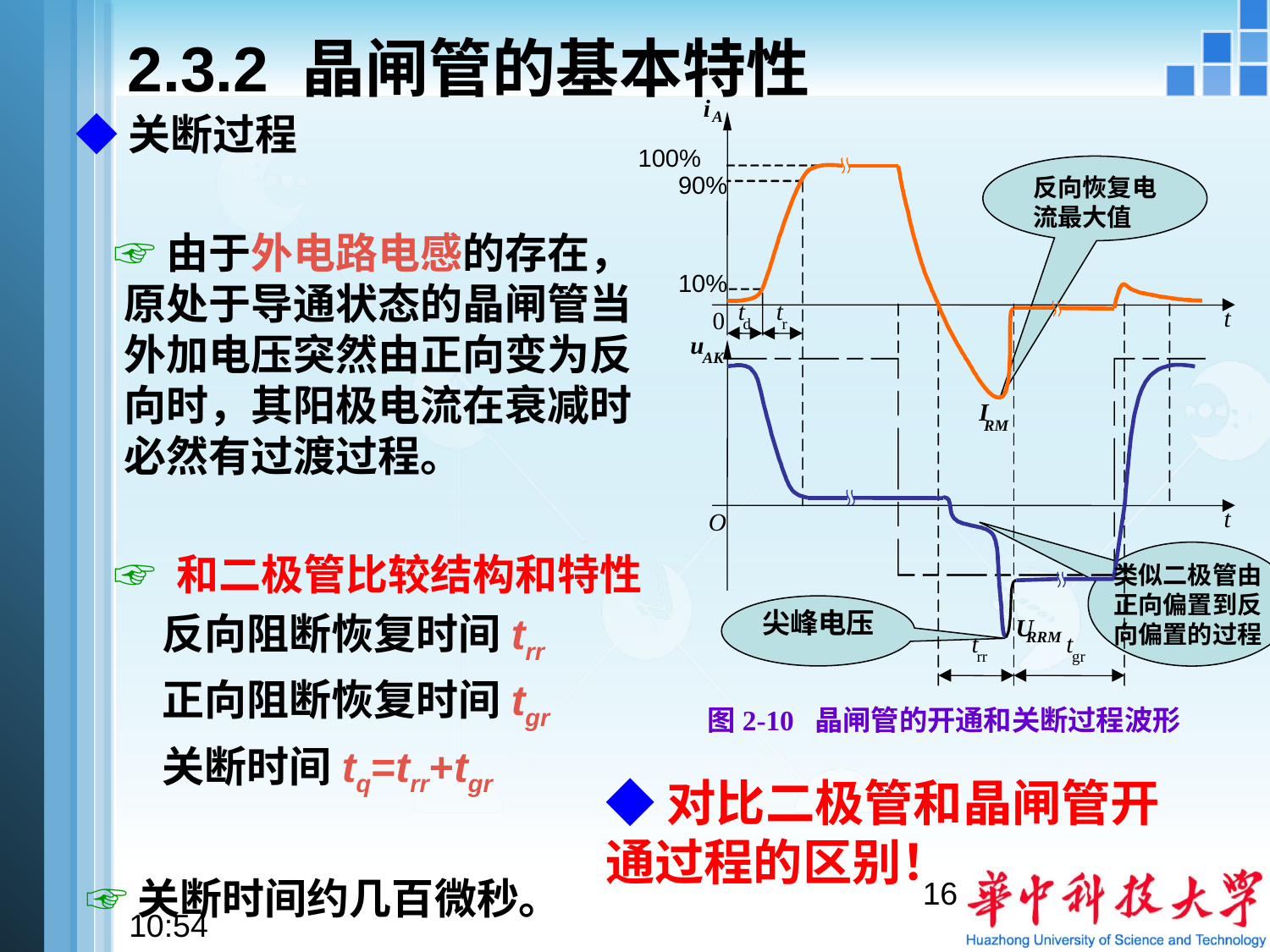

# 2.3.2 晶闸管的基本特性
i
A

反向恢复电流最大值

90%

10%

t
t

t

0
d
r

u

AK

I
RM

t
O

尖峰电压
U
RRM
t
t
rr
gr

◆关断过程

    ☞由于外电路电感的存在，原处于导通状态的晶闸管当外加电压突然由正向变为反向时，其阳极电流在衰减时必然有过渡过程。

    ☞ 和二极管比较结构和特性
	   反向阻断恢复时间trr
        正向阻断恢复时间tgr
        关断时间tq=trr+tgr

 ☞关断时间约几百微秒。

100%

类似二极管由正向偏置到反向偏置的过程
图2-10  晶闸管的开通和关断过程波形
◆对比二极管和晶闸管开通过程的区别！

16
10:54